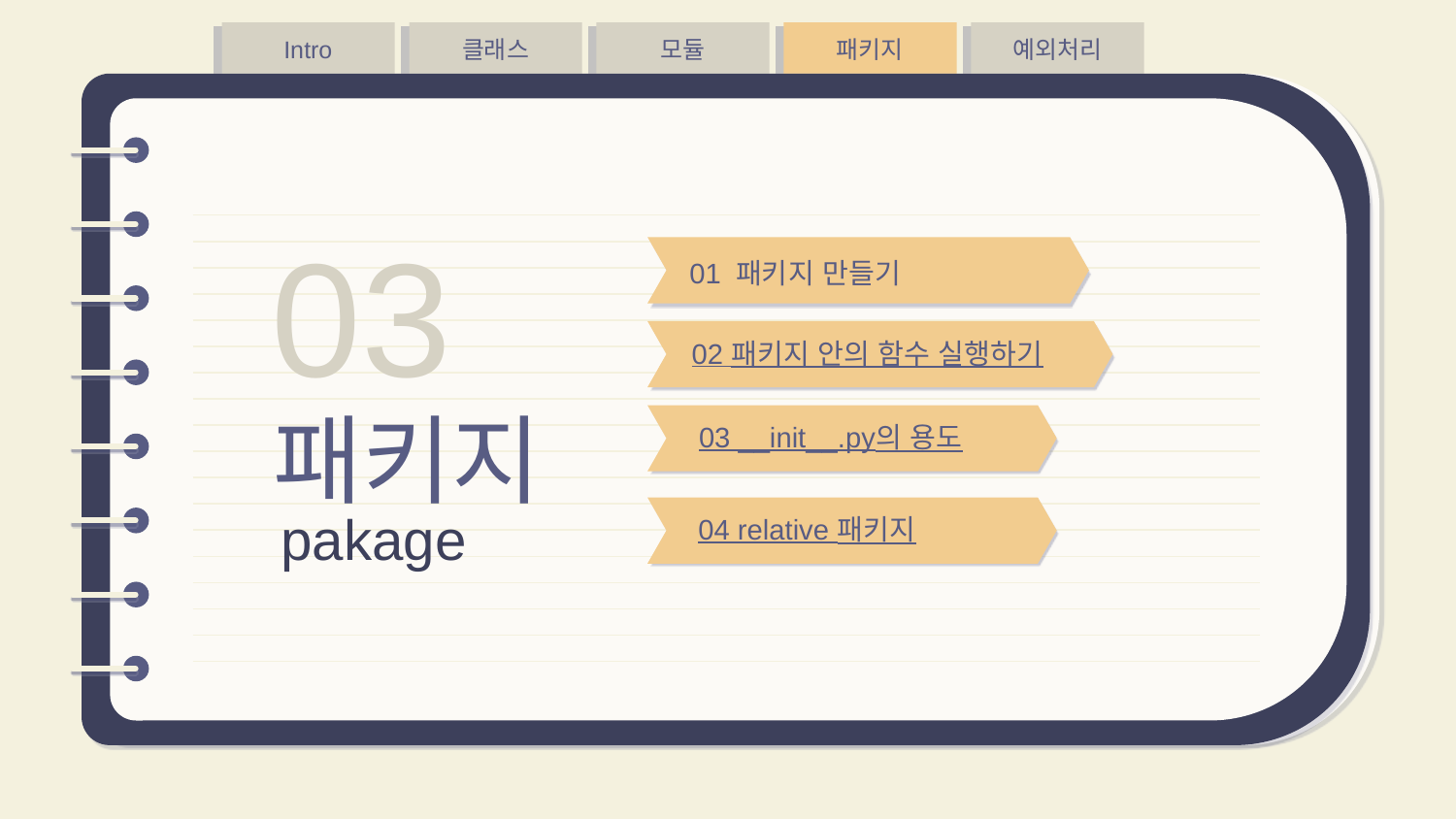

03

01 패키지 만들기

02 패키지 안의 함수 실행하기
패키지
pakage

03 __init__.py의 용도

04 relative 패키지